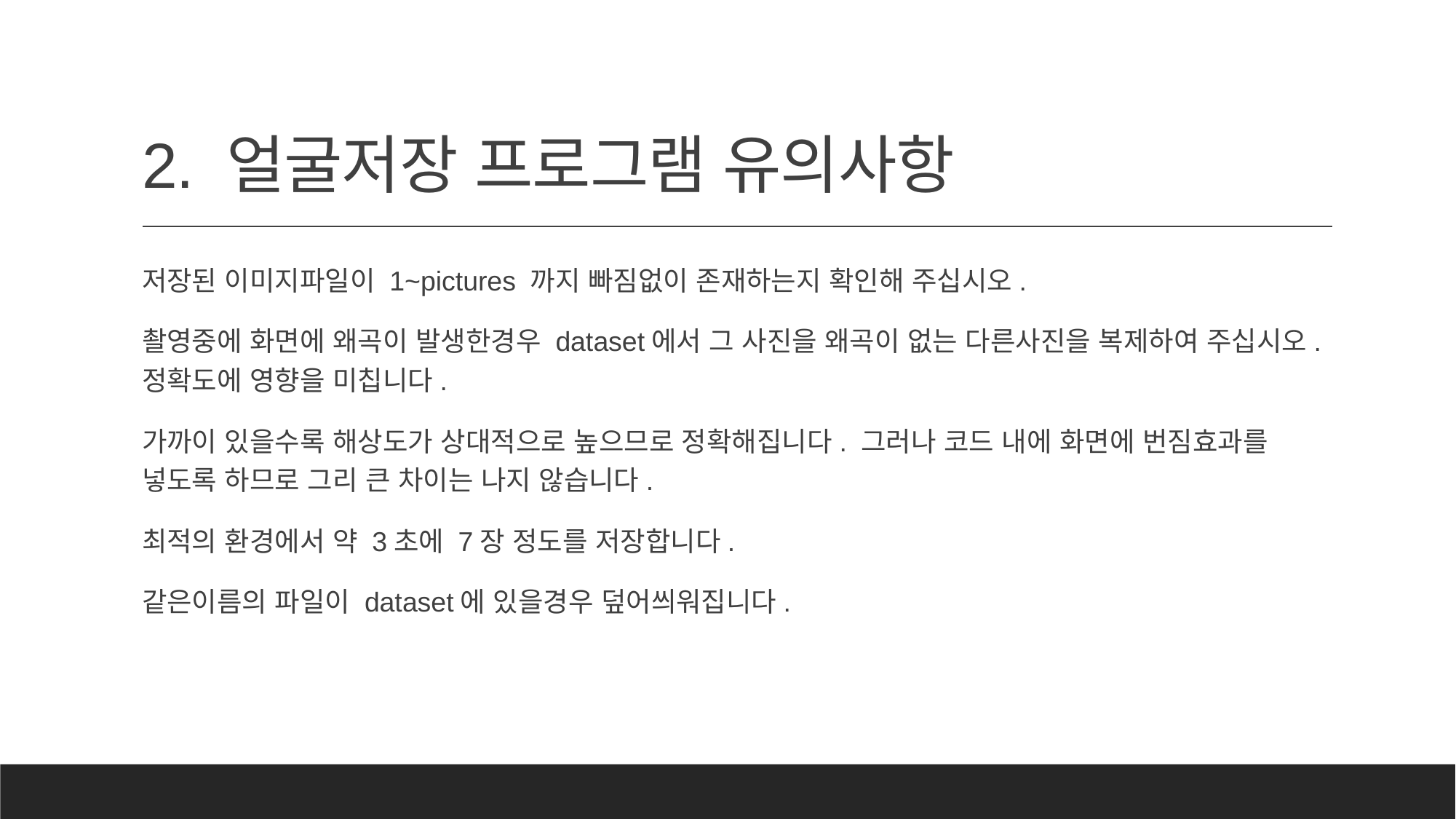

# 2. 얼굴저장 프로그램 유의사항
저장된 이미지파일이 1~pictures 까지 빠짐없이 존재하는지 확인해 주십시오.
촬영중에 화면에 왜곡이 발생한경우 dataset에서 그 사진을 왜곡이 없는 다른사진을 복제하여 주십시오. 정확도에 영향을 미칩니다.
가까이 있을수록 해상도가 상대적으로 높으므로 정확해집니다. 그러나 코드 내에 화면에 번짐효과를 넣도록 하므로 그리 큰 차이는 나지 않습니다.
최적의 환경에서 약 3초에 7장 정도를 저장합니다.
같은이름의 파일이 dataset에 있을경우 덮어씌워집니다.